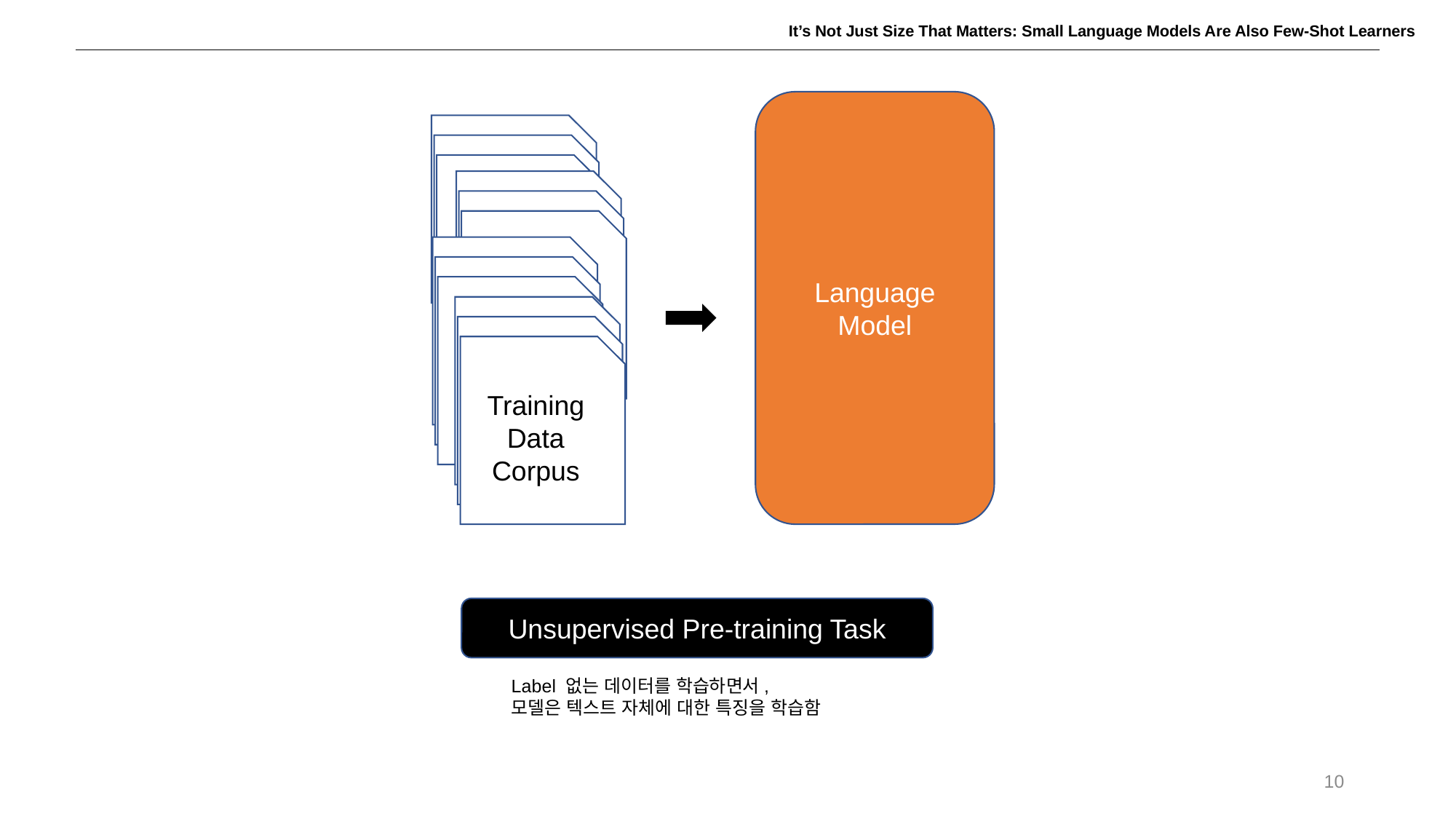

It’s Not Just Size That Matters: Small Language Models Are Also Few-Shot Learners
Language Model
Training Data Corpus
Training Data Corpus
Training Data Corpus
Training Data Corpus
Training Data Corpus
Training Data Corpus
Training Data Corpus
Training Data Corpus
Training Data Corpus
Training Data Corpus
Training Data Corpus
Training Data Corpus

Unsupervised Pre-training Task
Label 없는 데이터를 학습하면서,
모델은 텍스트 자체에 대한 특징을 학습함
10